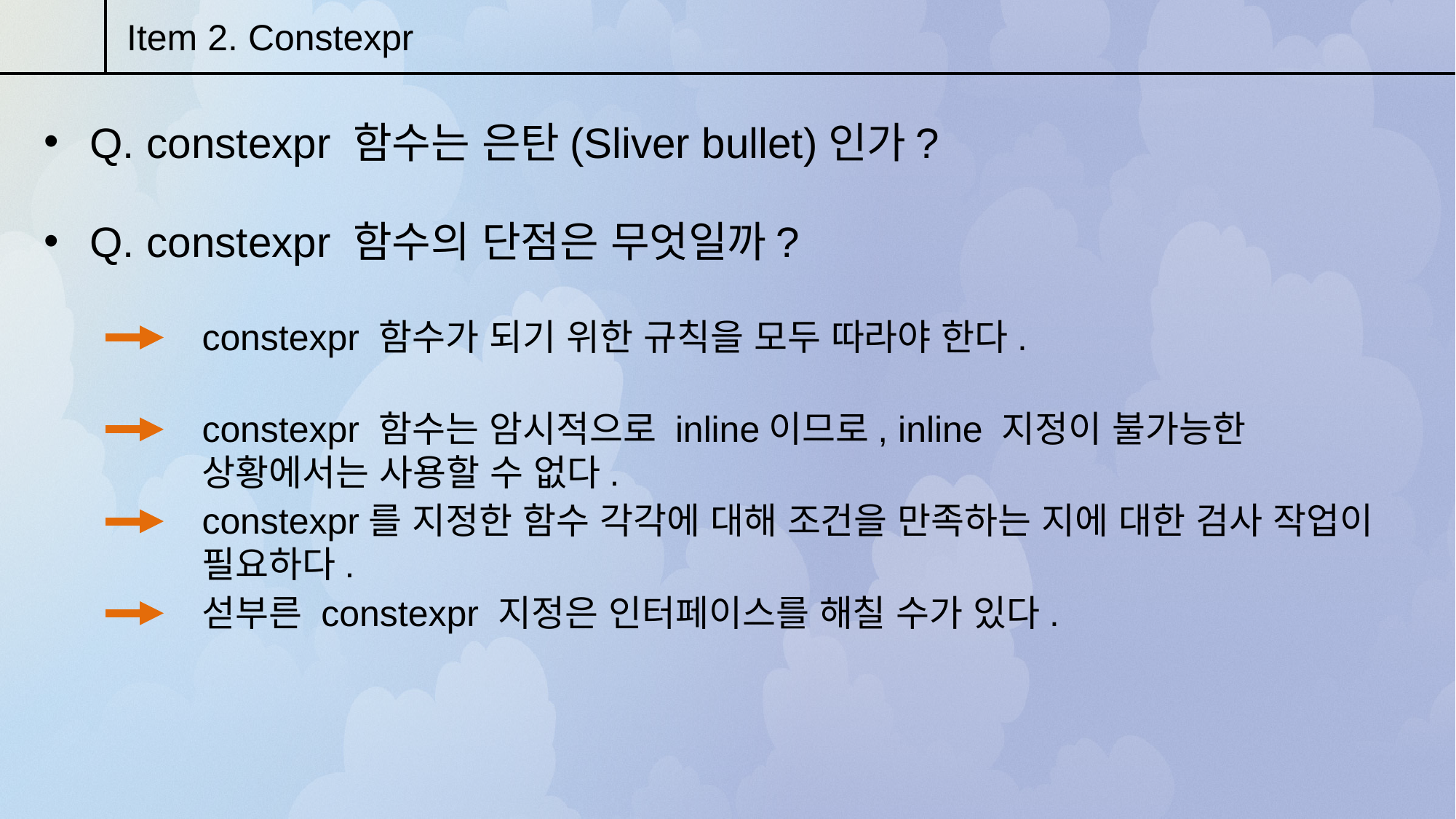

Item 2. Constexpr
 Q. constexpr 함수는 은탄(Sliver bullet)인가?
 Q. constexpr 함수의 단점은 무엇일까?
constexpr 함수가 되기 위한 규칙을 모두 따라야 한다.
constexpr 함수는 암시적으로 inline이므로, inline 지정이 불가능한 상황에서는 사용할 수 없다.
constexpr를 지정한 함수 각각에 대해 조건을 만족하는 지에 대한 검사 작업이 필요하다.
섣부른 constexpr 지정은 인터페이스를 해칠 수가 있다.